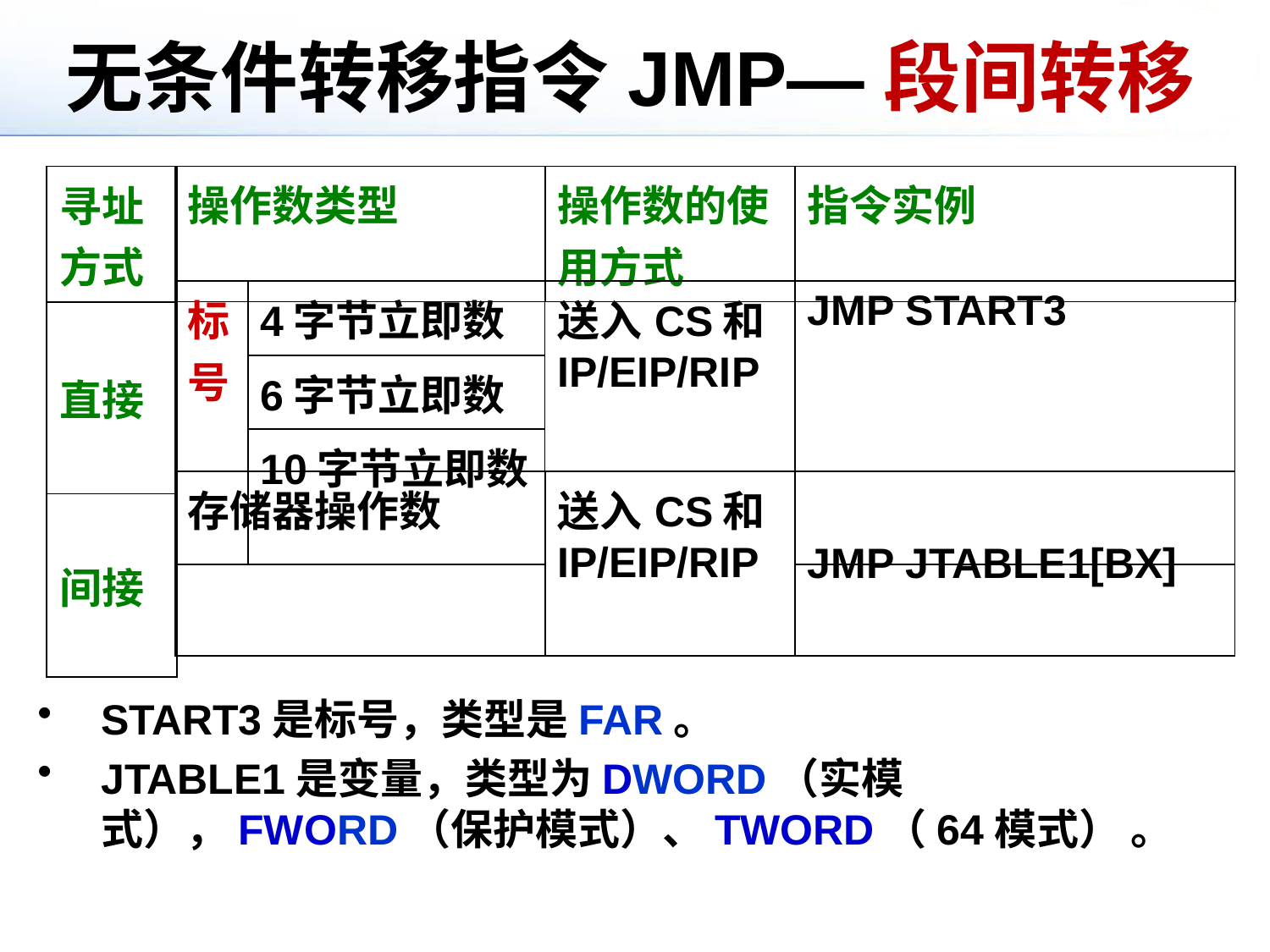

# 无条件转移指令JMP—段间转移
| 操作数类型 | 操作数的使用方式 | 指令实例 |
| --- | --- | --- |
| 寻址方式 |
| --- |
| 直接 |
| 间接 |
| 标号 | 4字节立即数 | 送入CS和IP/EIP/RIP | JMP START3 |
| --- | --- | --- | --- |
|  | 6字节立即数 |  |  |
|  | 10字节立即数 |  |  |
| 存储器操作数 | 送入CS和IP/EIP/RIP | JMP JTABLE1[BX] |
| --- | --- | --- |
START3是标号，类型是FAR。
JTABLE1是变量，类型为DWORD（实模式），FWORD（保护模式）、TWORD（64模式） 。